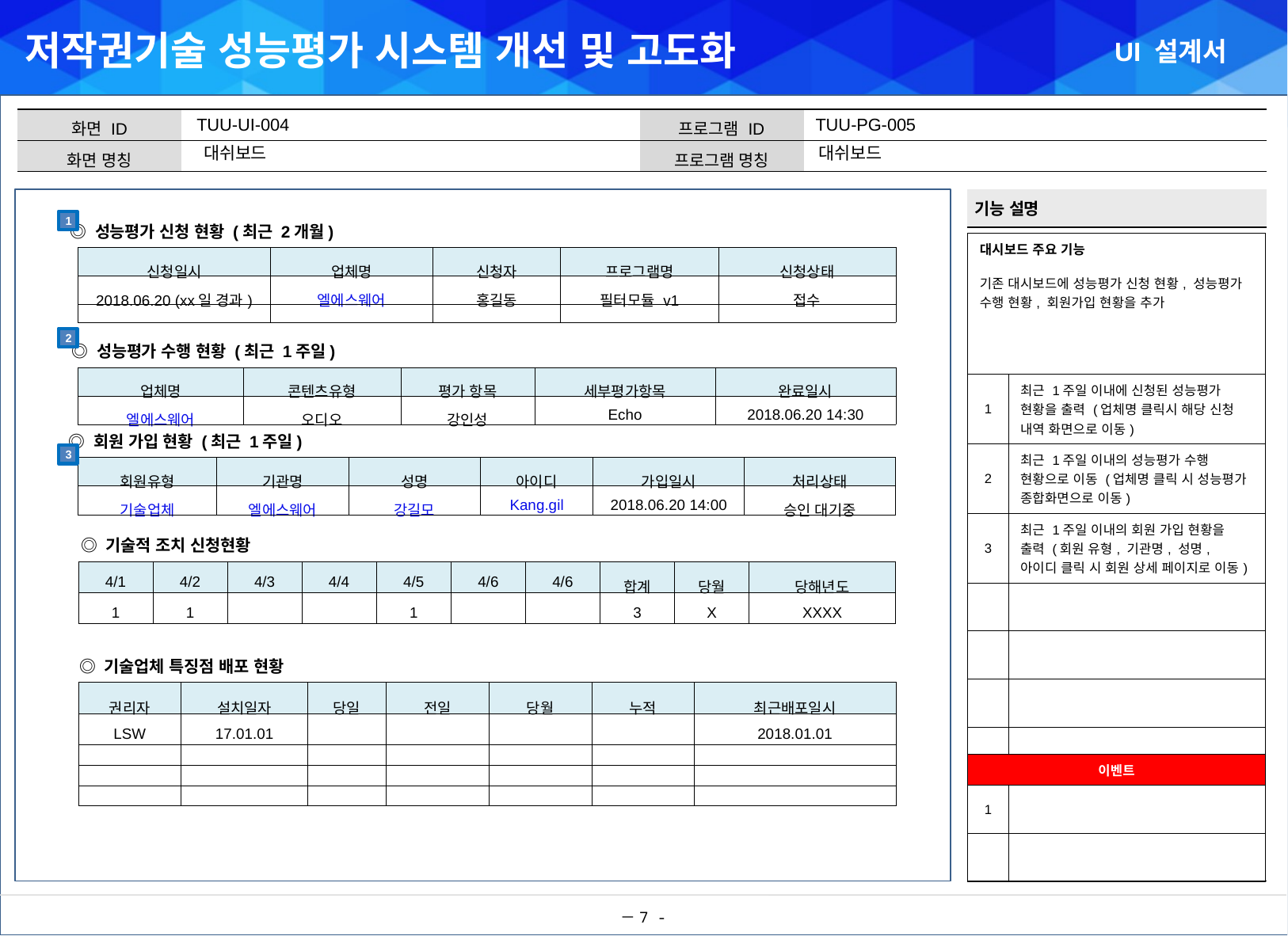

TUU-UI-004
TUU-PG-005
대쉬보드
대쉬보드
1
◎ 성능평가 신청 현황 (최근 2개월)
| 대시보드 주요 기능 기존 대시보드에 성능평가 신청 현황, 성능평가 수행 현황, 회원가입 현황을 추가 |  |
| --- | --- |
| 1 | 최근 1주일 이내에 신청된 성능평가 현황을 출력 (업체명 클릭시 해당 신청 내역 화면으로 이동) |
| 2 | 최근 1주일 이내의 성능평가 수행 현황으로 이동 (업체명 클릭 시 성능평가 종합화면으로 이동) |
| 3 | 최근 1주일 이내의 회원 가입 현황을 출력 (회원 유형, 기관명, 성명, 아이디 클릭 시 회원 상세 페이지로 이동) |
|  |  |
|  |  |
|  |  |
|  |  |
| 이벤트 |  |
| 1 |  |
|  |  |
| 신청일시 | 업체명 | 신청자 | 프로그램명 | 신청상태 |
| --- | --- | --- | --- | --- |
| 2018.06.20 (xx일 경과) | 엘에스웨어 | 홍길동 | 필터모듈 v1 | 접수 |
|  |  |  |  |  |
2
◎ 성능평가 수행 현황 (최근 1주일)
| 업체명 | 콘텐츠유형 | 평가 항목 | 세부평가항목 | 완료일시 |
| --- | --- | --- | --- | --- |
| 엘에스웨어 | 오디오 | 강인성 | Echo | 2018.06.20 14:30 |
◎ 회원 가입 현황 (최근 1주일)
3
| 회원유형 | 기관명 | 성명 | 아이디 | 가입일시 | 처리상태 |
| --- | --- | --- | --- | --- | --- |
| 기술업체 | 엘에스웨어 | 강길모 | Kang.gil | 2018.06.20 14:00 | 승인 대기중 |
◎ 기술적 조치 신청현황
| 4/1 | 4/2 | 4/3 | 4/4 | 4/5 | 4/6 | 4/6 | 합계 | 당월 | 당해년도 |
| --- | --- | --- | --- | --- | --- | --- | --- | --- | --- |
| 1 | 1 |  |  | 1 |  |  | 3 | X | XXXX |
◎ 기술업체 특징점 배포 현황
| 권리자 | 설치일자 | 당일 | 전일 | 당월 | 누적 | 최근배포일시 |
| --- | --- | --- | --- | --- | --- | --- |
| LSW | 17.01.01 |  |  |  |  | 2018.01.01 |
|  |  |  |  |  |  |  |
|  |  |  |  |  |  |  |
|  |  |  |  |  |  |  |